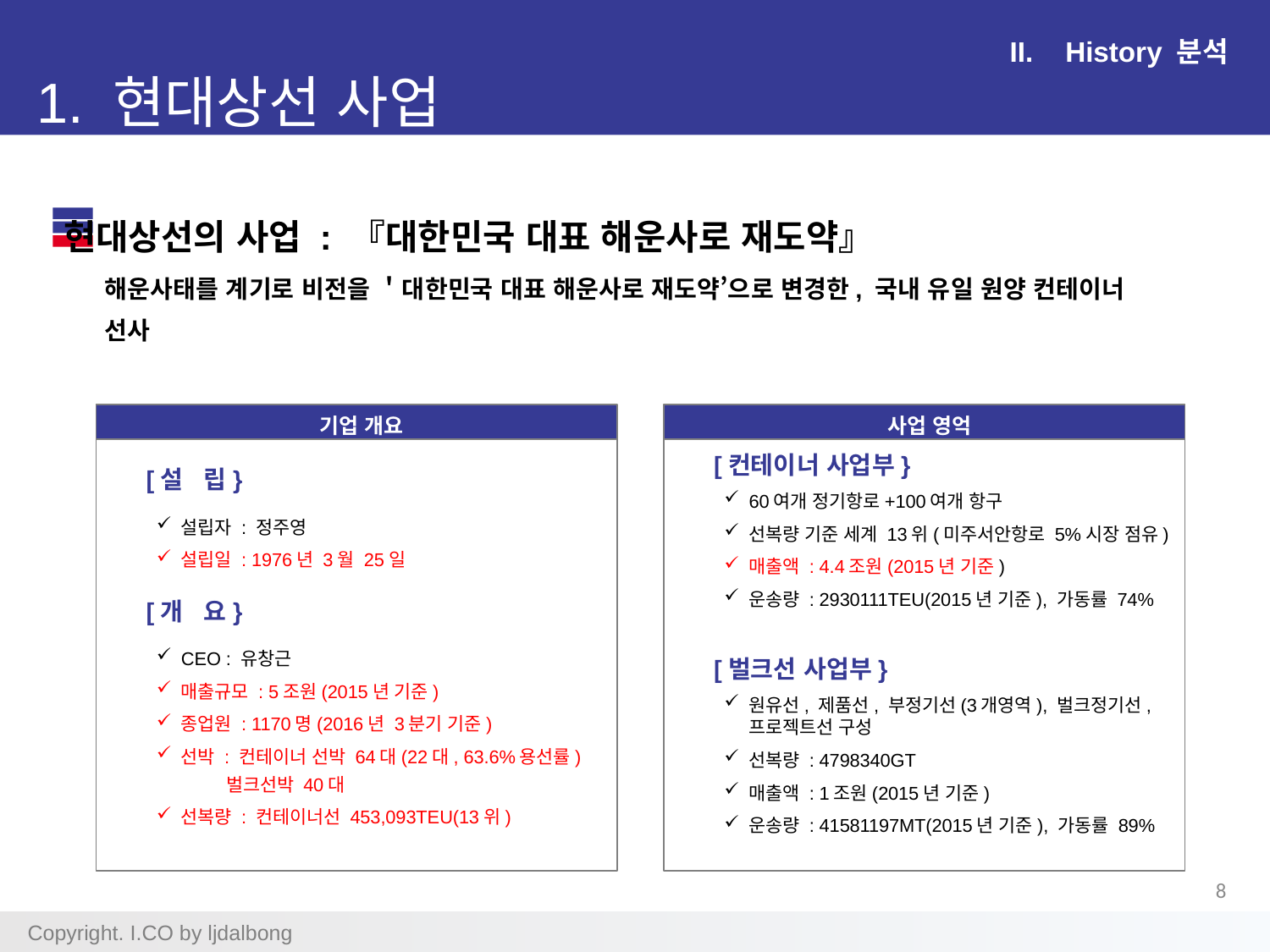

History 분석
1. 현대상선 사업
현대상선의 사업 : 『대한민국 대표 해운사로 재도약』
해운사태를 계기로 비전을 ＇대한민국 대표 해운사로 재도약’으로 변경한, 국내 유일 원양 컨테이너 선사
기업 개요
사업 영억
[설   립}
설립자 : 정주영
설립일 : 1976년 3월 25일
[개   요}
CEO : 유창근
매출규모 : 5조원(2015년 기준)
종업원 : 1170명(2016년 3분기 기준)
선박 : 컨테이너 선박 64대(22대, 63.6%용선률)
벌크선박 40대
선복량 : 컨테이너선 453,093TEU(13위)
[컨테이너 사업부}
60여개 정기항로+100여개 항구
선복량 기준 세계 13위(미주서안항로 5%시장 점유)
매출액 : 4.4조원(2015년 기준)
운송량 : 2930111TEU(2015년 기준), 가동률 74%

[벌크선 사업부}
원유선, 제품선, 부정기선(3개영역), 벌크정기선, 프로젝트선 구성
선복량 : 4798340GT
매출액 : 1조원(2015년 기준)
운송량 : 41581197MT(2015년 기준), 가동률 89%
8